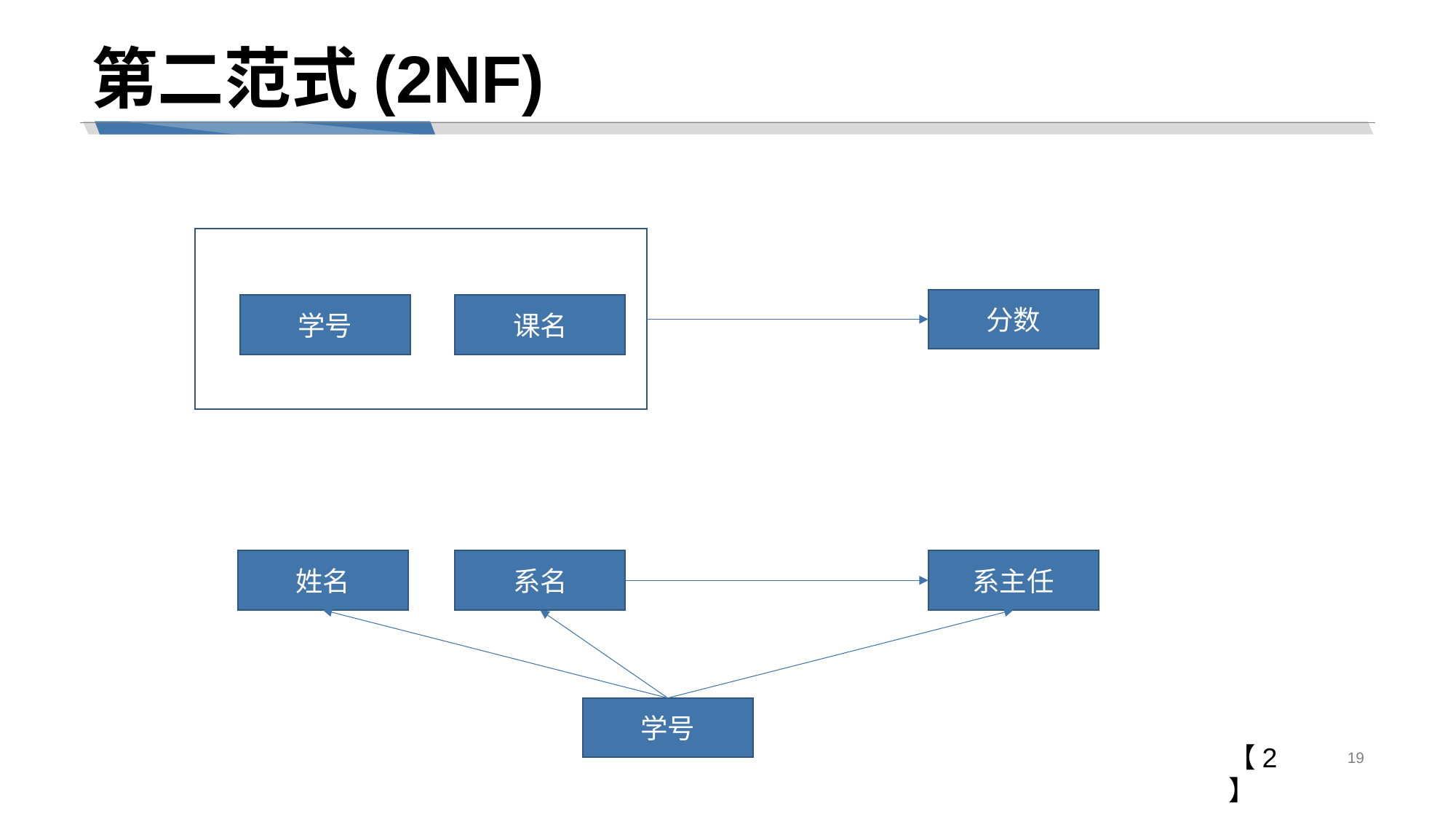

# 第二范式(2NF)

分数
学号
课名
系名
系主任
姓名
学号
【2】
19